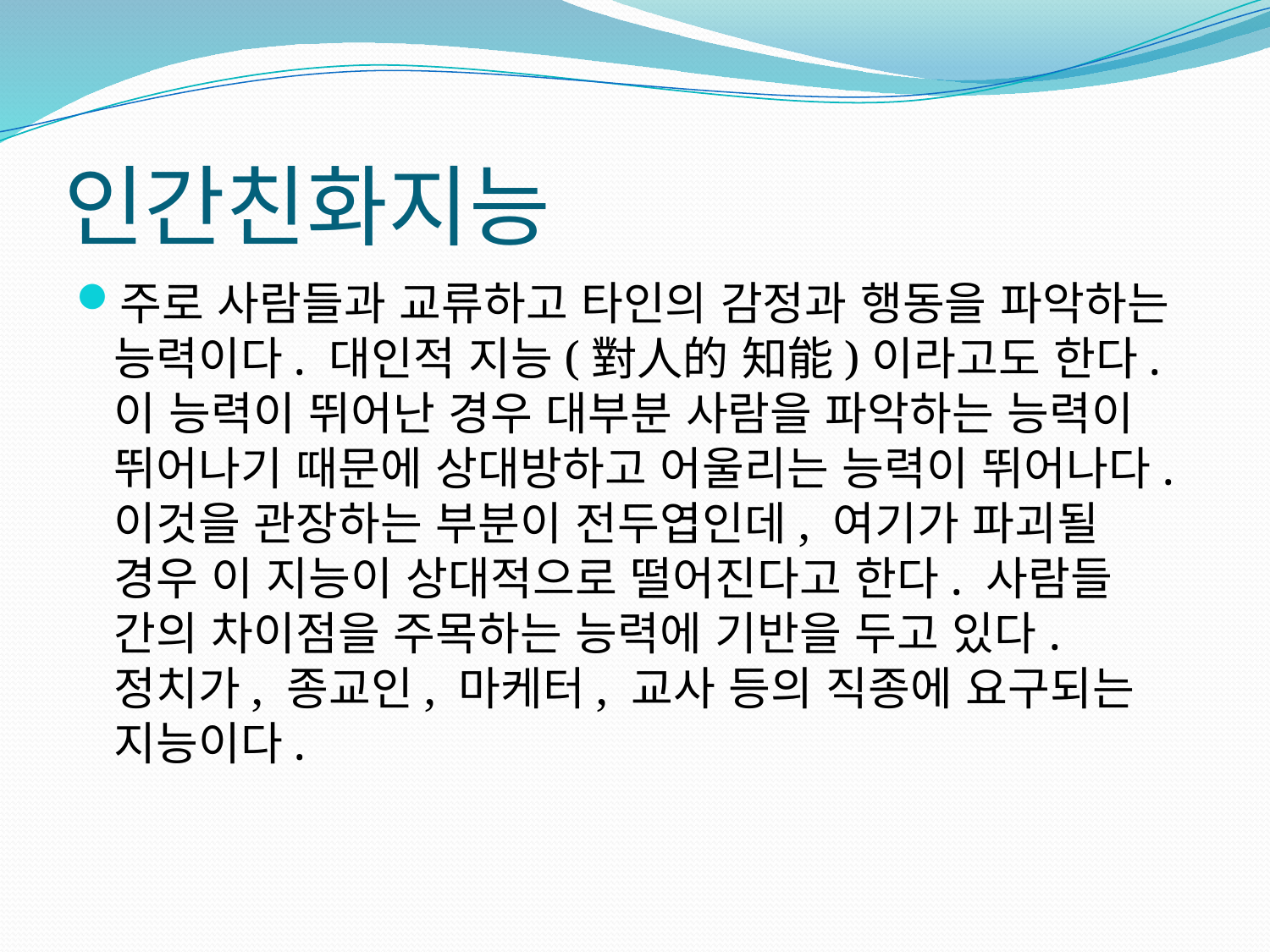

# 인간친화지능
주로 사람들과 교류하고 타인의 감정과 행동을 파악하는 능력이다. 대인적 지능(對人的 知能)이라고도 한다. 이 능력이 뛰어난 경우 대부분 사람을 파악하는 능력이 뛰어나기 때문에 상대방하고 어울리는 능력이 뛰어나다. 이것을 관장하는 부분이 전두엽인데, 여기가 파괴될 경우 이 지능이 상대적으로 떨어진다고 한다. 사람들 간의 차이점을 주목하는 능력에 기반을 두고 있다. 정치가, 종교인, 마케터, 교사 등의 직종에 요구되는 지능이다.